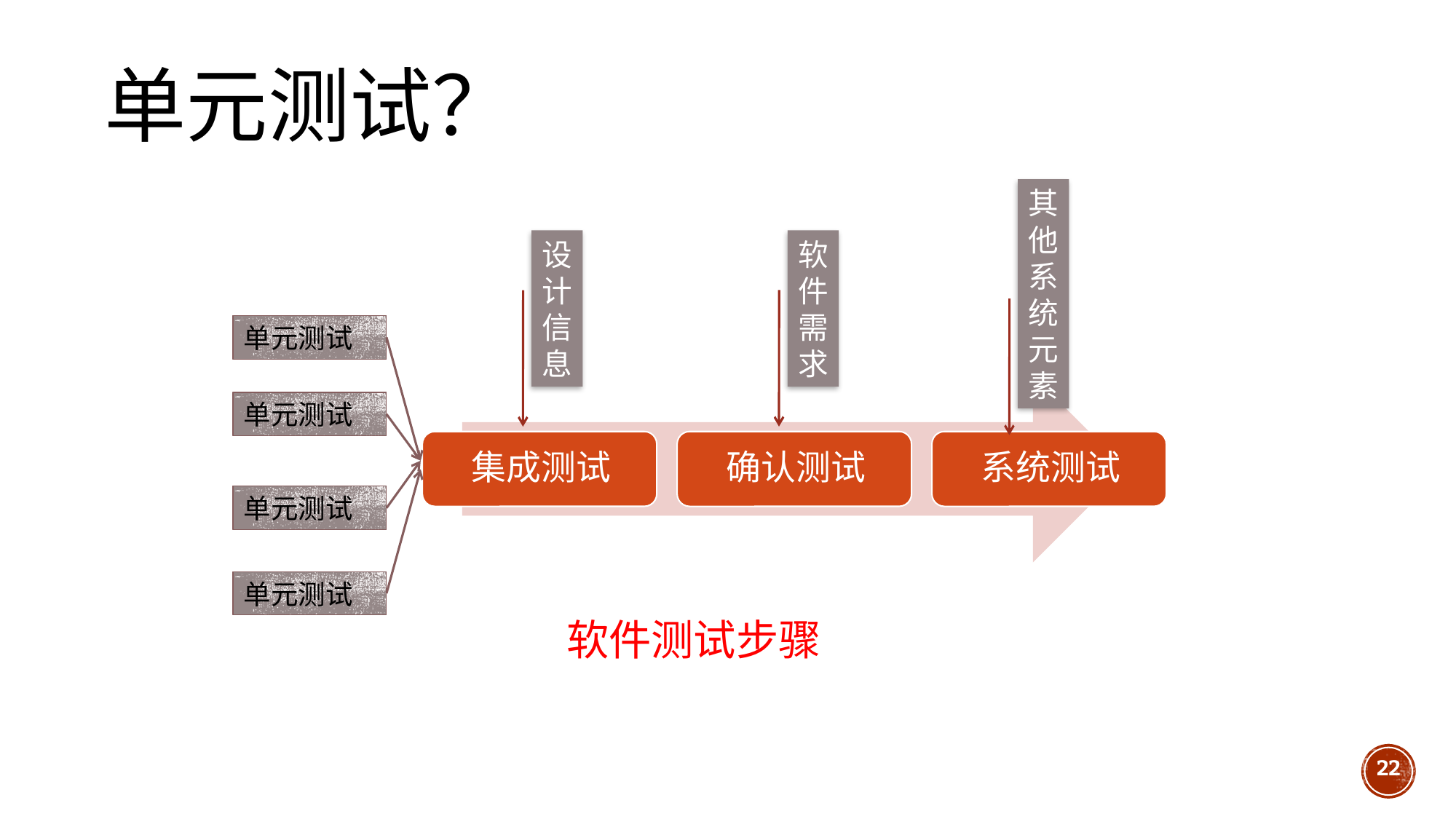

# 单元测试？
其他系统元素
设计信息
软件需求
单元测试
集成测试
确认测试
系统测试
单元测试
单元测试
单元测试
软件测试步骤
22